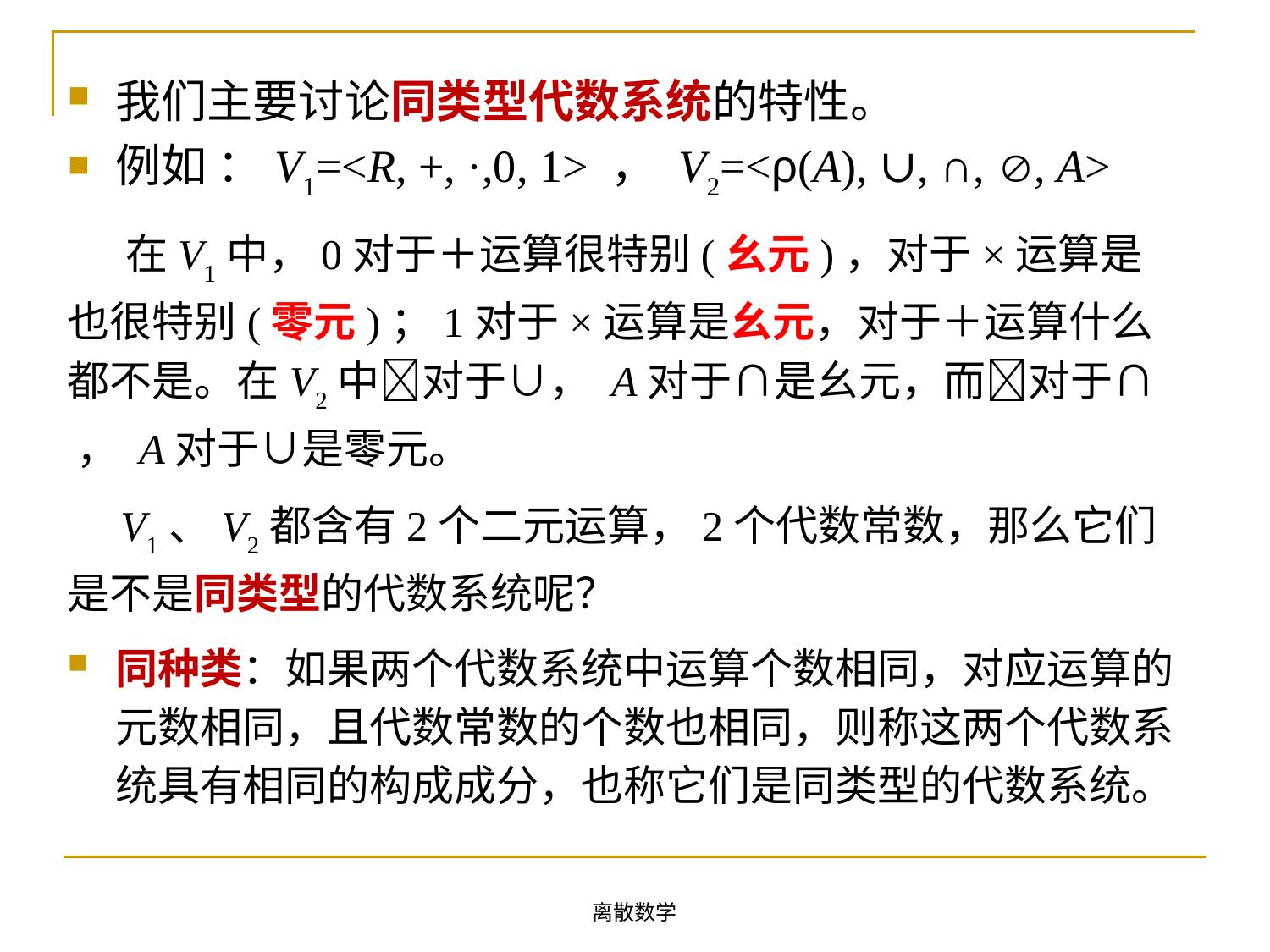

我们主要讨论同类型代数系统的特性。
例如 ：V1=<R, +, ·,0, 1> ， V2=<ρ(A), ∪, ∩, ∅, A>
     在V1中，0对于＋运算很特别(幺元)，对于×运算是也很特别(零元)；1对于×运算是幺元，对于＋运算什么都不是。在V2中∅对于∪， A对于∩是幺元，而∅对于∩ ， A对于∪是零元。
     V1、V2都含有2个二元运算，2个代数常数，那么它们是不是同类型的代数系统呢？
同种类：如果两个代数系统中运算个数相同，对应运算的元数相同，且代数常数的个数也相同，则称这两个代数系统具有相同的构成成分，也称它们是同类型的代数系统。

13
离散数学